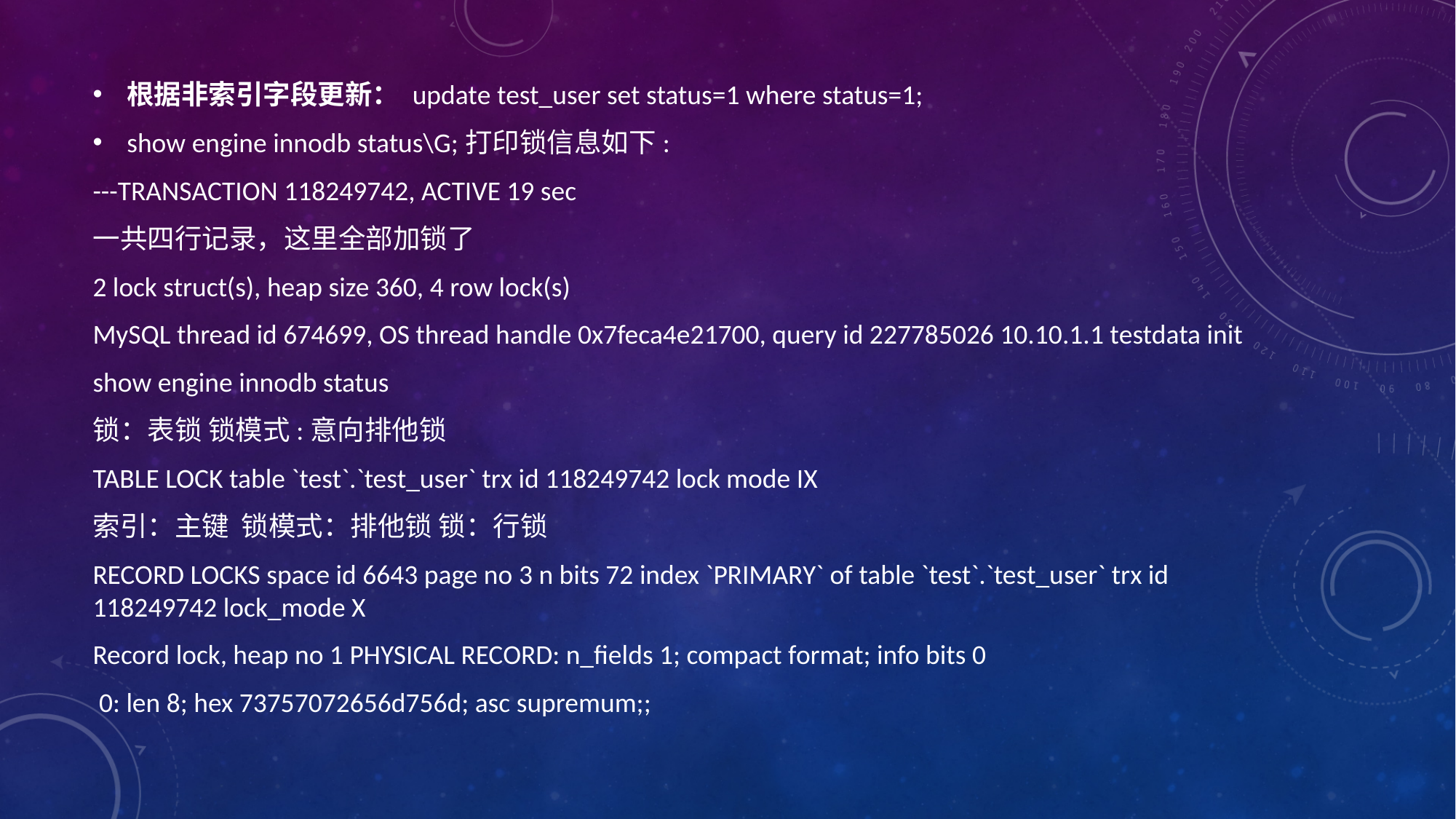

根据非索引字段更新： update test_user set status=1 where status=1;
show engine innodb status\G;打印锁信息如下:
---TRANSACTION 118249742, ACTIVE 19 sec
一共四行记录，这里全部加锁了
2 lock struct(s), heap size 360, 4 row lock(s)
MySQL thread id 674699, OS thread handle 0x7feca4e21700, query id 227785026 10.10.1.1 testdata init
show engine innodb status
锁：表锁 锁模式:意向排他锁
TABLE LOCK table `test`.`test_user` trx id 118249742 lock mode IX
索引：主键  锁模式：排他锁 锁：行锁
RECORD LOCKS space id 6643 page no 3 n bits 72 index `PRIMARY` of table `test`.`test_user` trx id 118249742 lock_mode X
Record lock, heap no 1 PHYSICAL RECORD: n_fields 1; compact format; info bits 0
 0: len 8; hex 73757072656d756d; asc supremum;;